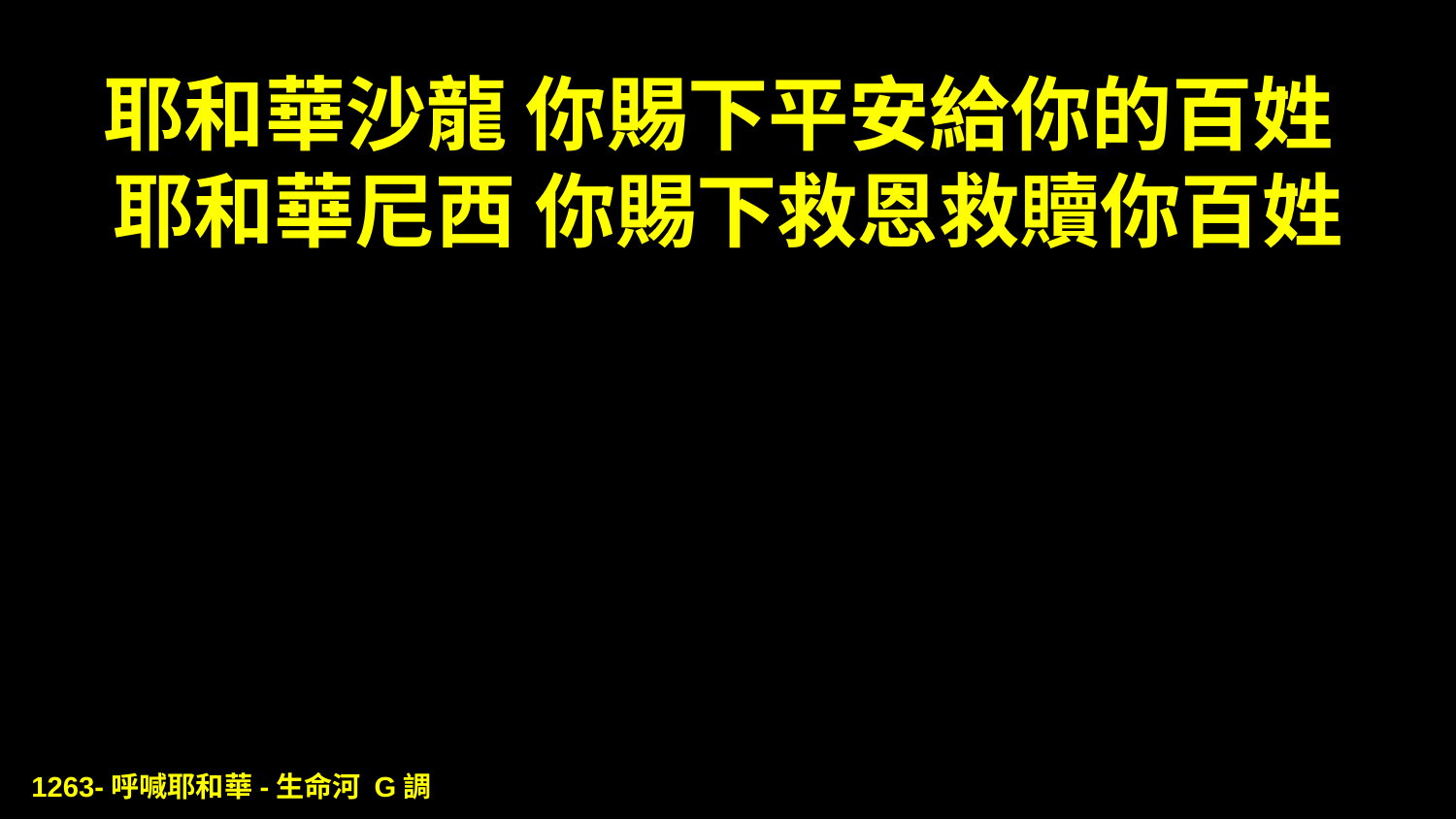

# 耶和華沙龍 你賜下平安給你的百姓 耶和華尼西 你賜下救恩救贖你百姓
1263-呼喊耶和華-生命河 G調